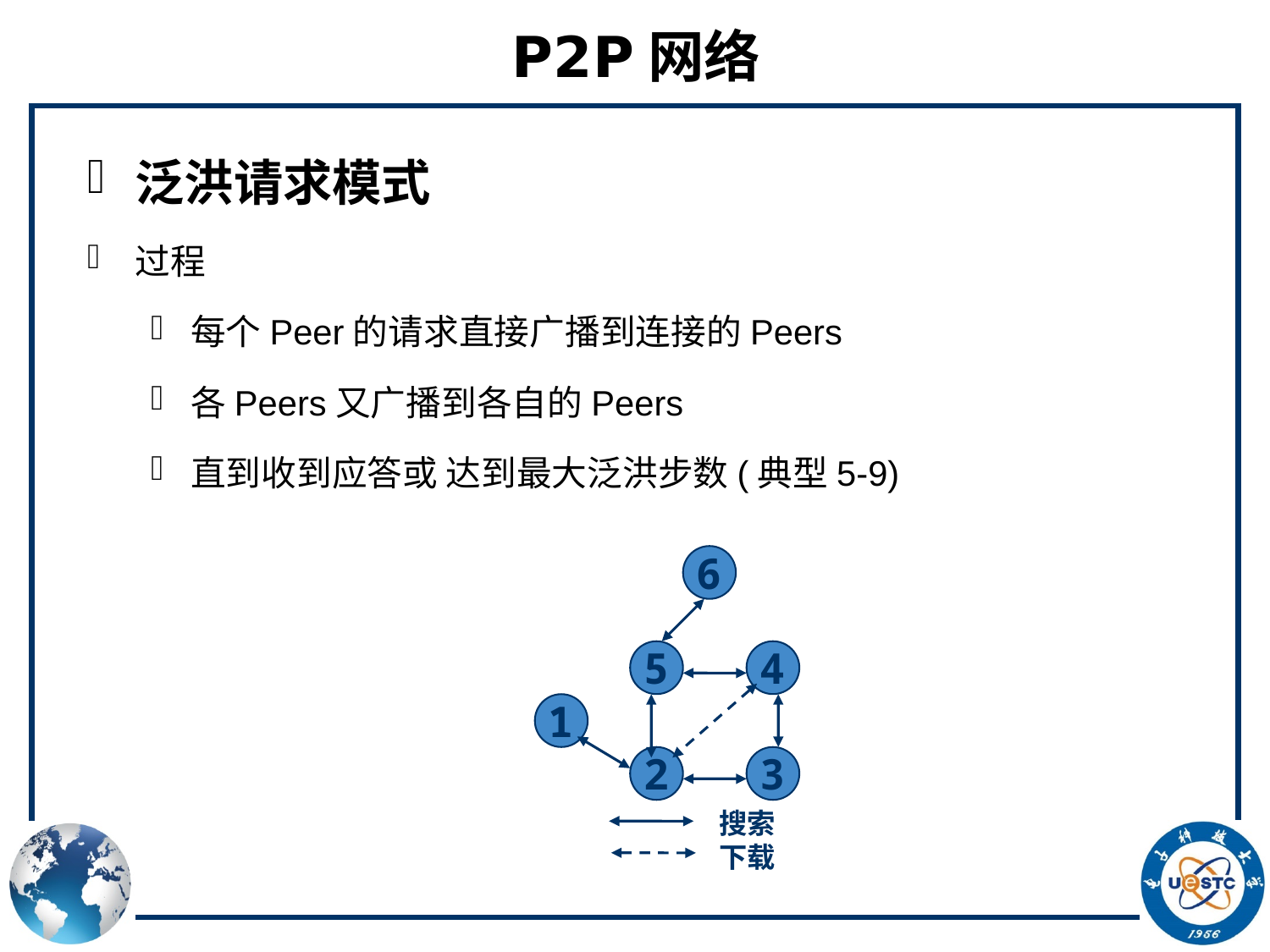

# P2P网络
泛洪请求模式
过程
每个Peer的请求直接广播到连接的Peers
各Peers又广播到各自的Peers
直到收到应答或 达到最大泛洪步数(典型5-9)

6

5
4

1

2
3

搜索
下载